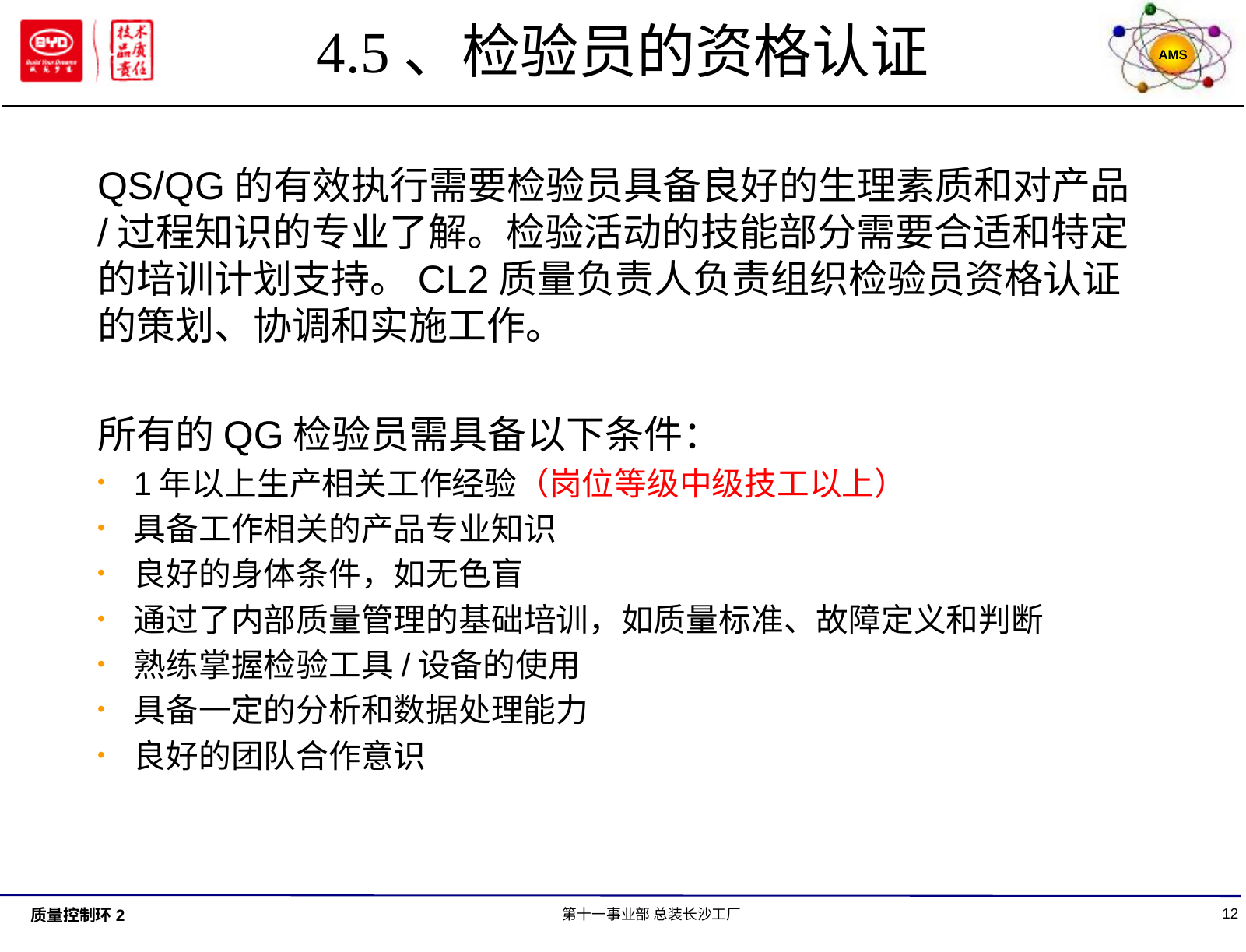

# 4.5、检验员的资格认证
QS/QG的有效执行需要检验员具备良好的生理素质和对产品/过程知识的专业了解。检验活动的技能部分需要合适和特定的培训计划支持。CL2质量负责人负责组织检验员资格认证的策划、协调和实施工作。

所有的QG检验员需具备以下条件：
1年以上生产相关工作经验（岗位等级中级技工以上）
具备工作相关的产品专业知识
良好的身体条件，如无色盲
通过了内部质量管理的基础培训，如质量标准、故障定义和判断
熟练掌握检验工具/设备的使用
具备一定的分析和数据处理能力
良好的团队合作意识